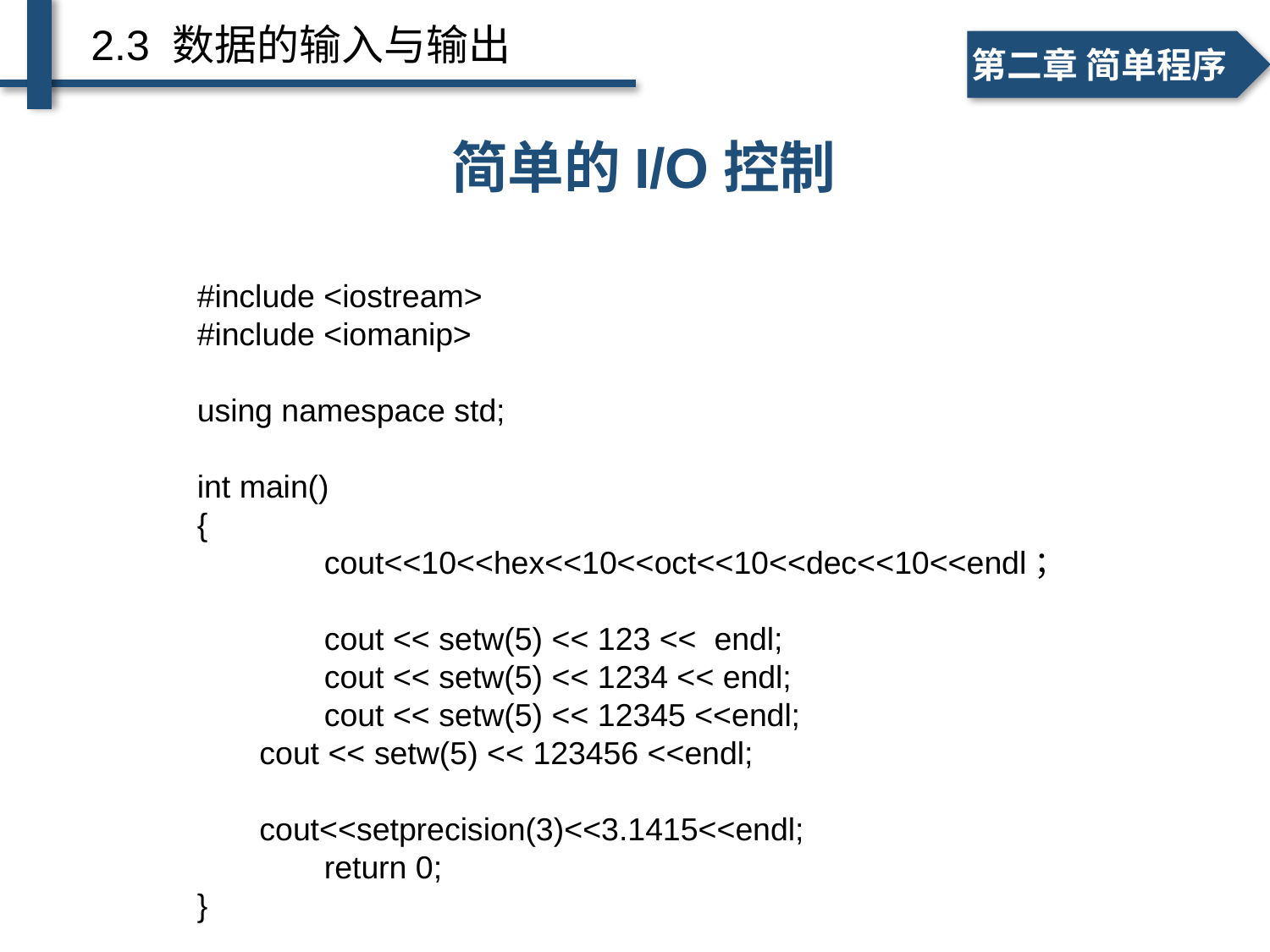

2.3 数据的输入与输出
一、个人简介
二、学术成绩

第二章 简单程序
# 简单的输入、输出

简单的I/O控制
#include <iostream>
#include <iomanip>

using namespace std;

int main()
{
	cout<<10<<hex<<10<<oct<<10<<dec<<10<<endl；

	cout << setw(5) << 123 <<  endl;
	cout << setw(5) << 1234 << endl;
	cout << setw(5) << 12345 <<endl;
       cout << setw(5) << 123456 <<endl;

       cout<<setprecision(3)<<3.1415<<endl;
	return 0;
}
42